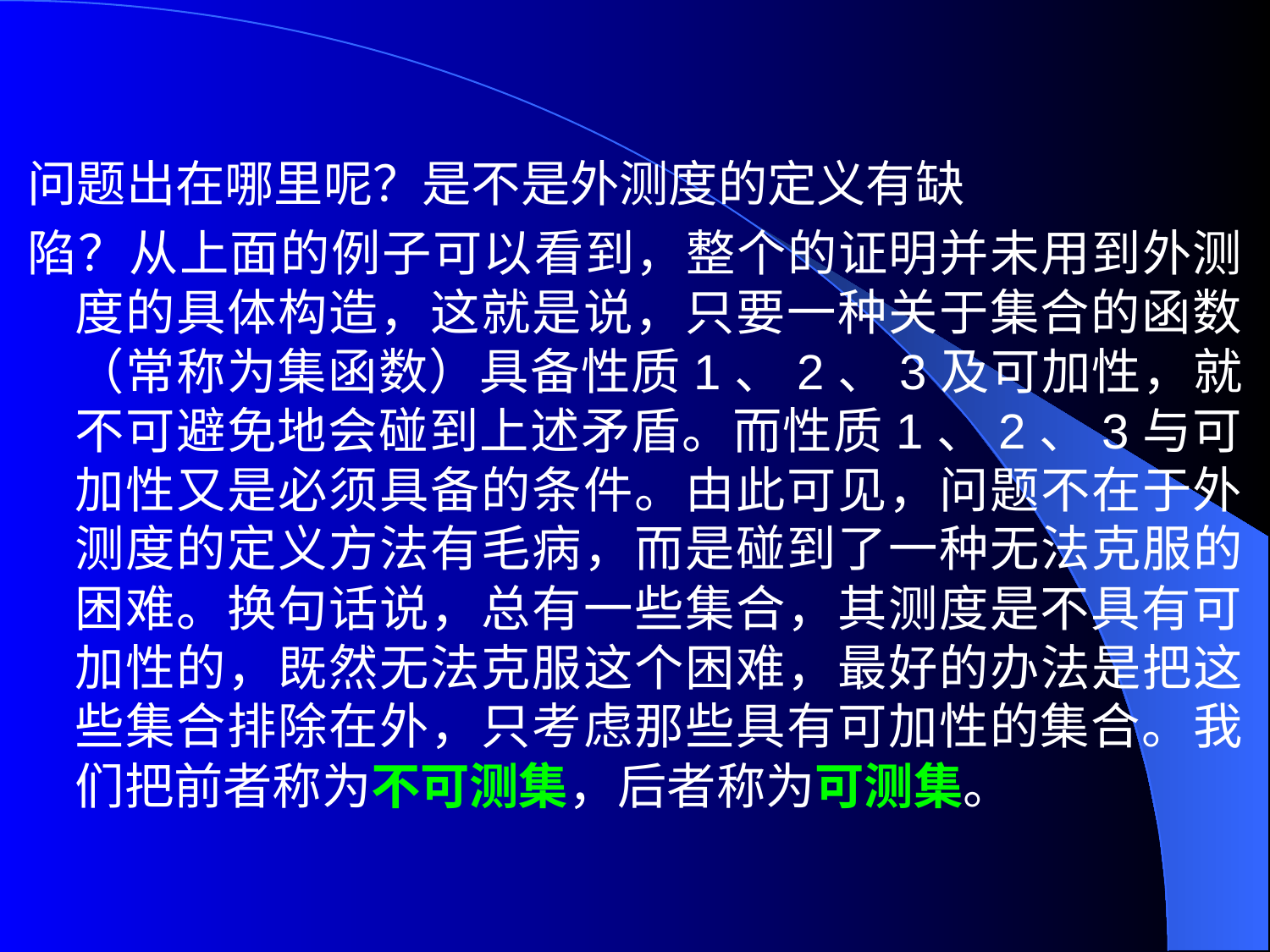

问题出在哪里呢？是不是外测度的定义有缺
陷？从上面的例子可以看到，整个的证明并未用到外测度的具体构造，这就是说，只要一种关于集合的函数（常称为集函数）具备性质1、2、3及可加性，就不可避免地会碰到上述矛盾。而性质1、2、3与可加性又是必须具备的条件。由此可见，问题不在于外测度的定义方法有毛病，而是碰到了一种无法克服的困难。换句话说，总有一些集合，其测度是不具有可加性的，既然无法克服这个困难，最好的办法是把这些集合排除在外，只考虑那些具有可加性的集合。我们把前者称为不可测集，后者称为可测集。